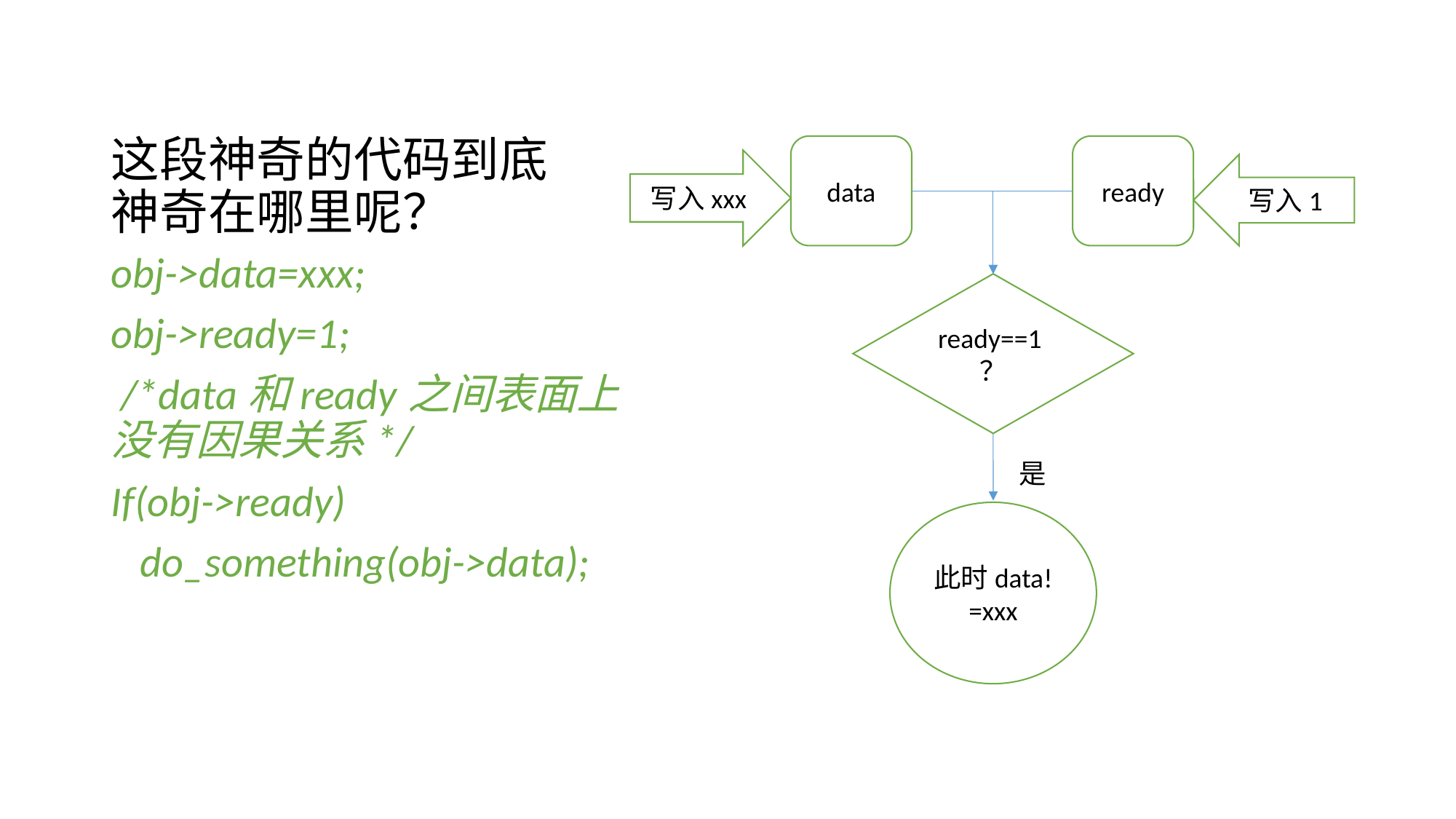

# 这段神奇的代码到底神奇在哪里呢？
data
ready
写入xxx
写入1
obj->data=xxx;
obj->ready=1;
 /*data和ready之间表面上没有因果关系*/
If(obj->ready)
   do_something(obj->data);

ready==1？
是
此时data!=xxx